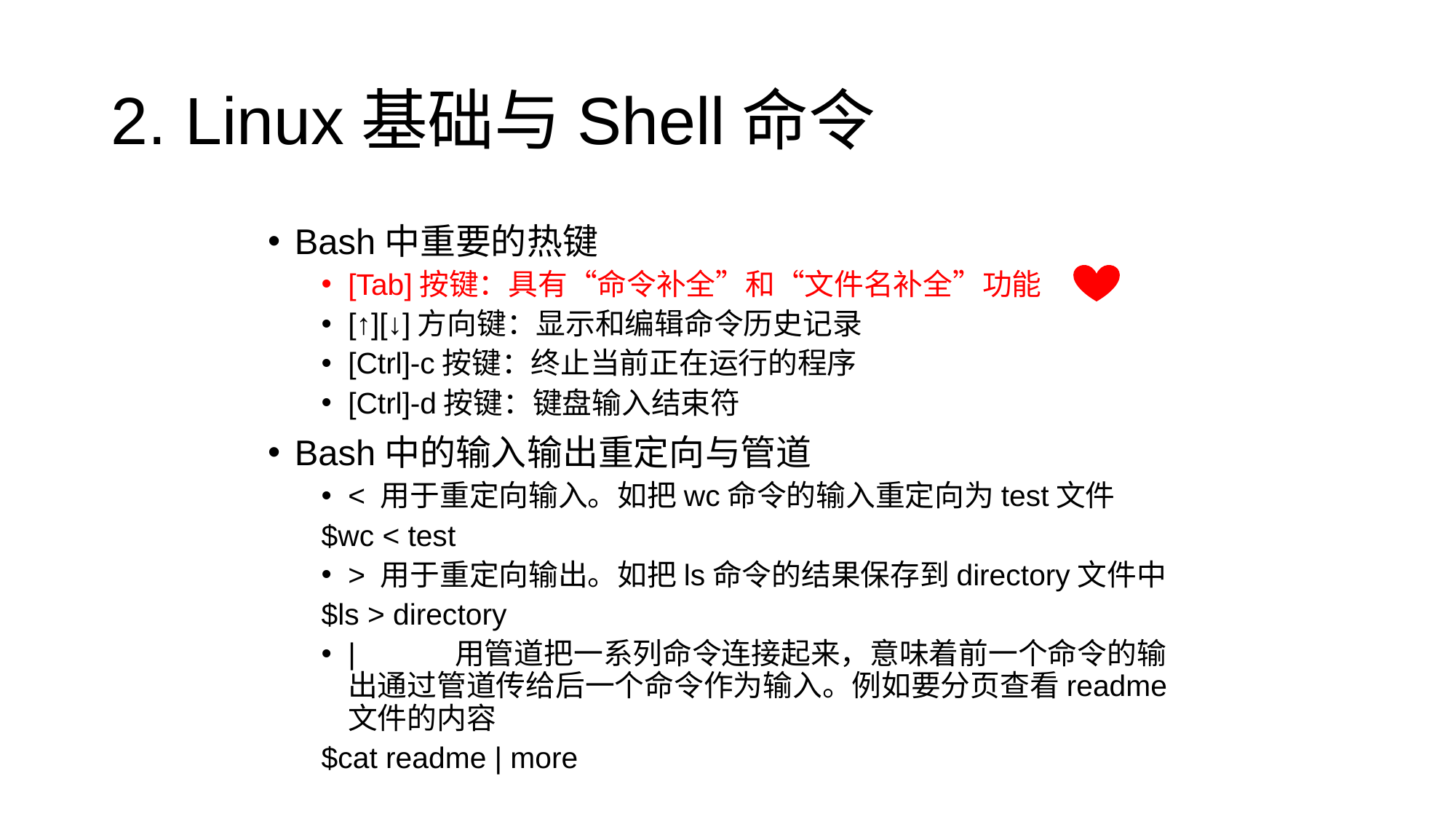

# 2. Linux基础与Shell命令
Bash中重要的热键
[Tab]按键：具有“命令补全”和“文件名补全”功能
[↑][↓]方向键：显示和编辑命令历史记录
[Ctrl]-c按键：终止当前正在运行的程序
[Ctrl]-d按键：键盘输入结束符
Bash中的输入输出重定向与管道
< 用于重定向输入。如把wc命令的输入重定向为test文件
	$wc < test
> 用于重定向输出。如把ls命令的结果保存到directory文件中
	$ls > directory
| 	用管道把一系列命令连接起来，意味着前一个命令的输出通过管道传给后一个命令作为输入。例如要分页查看readme文件的内容
	$cat readme | more